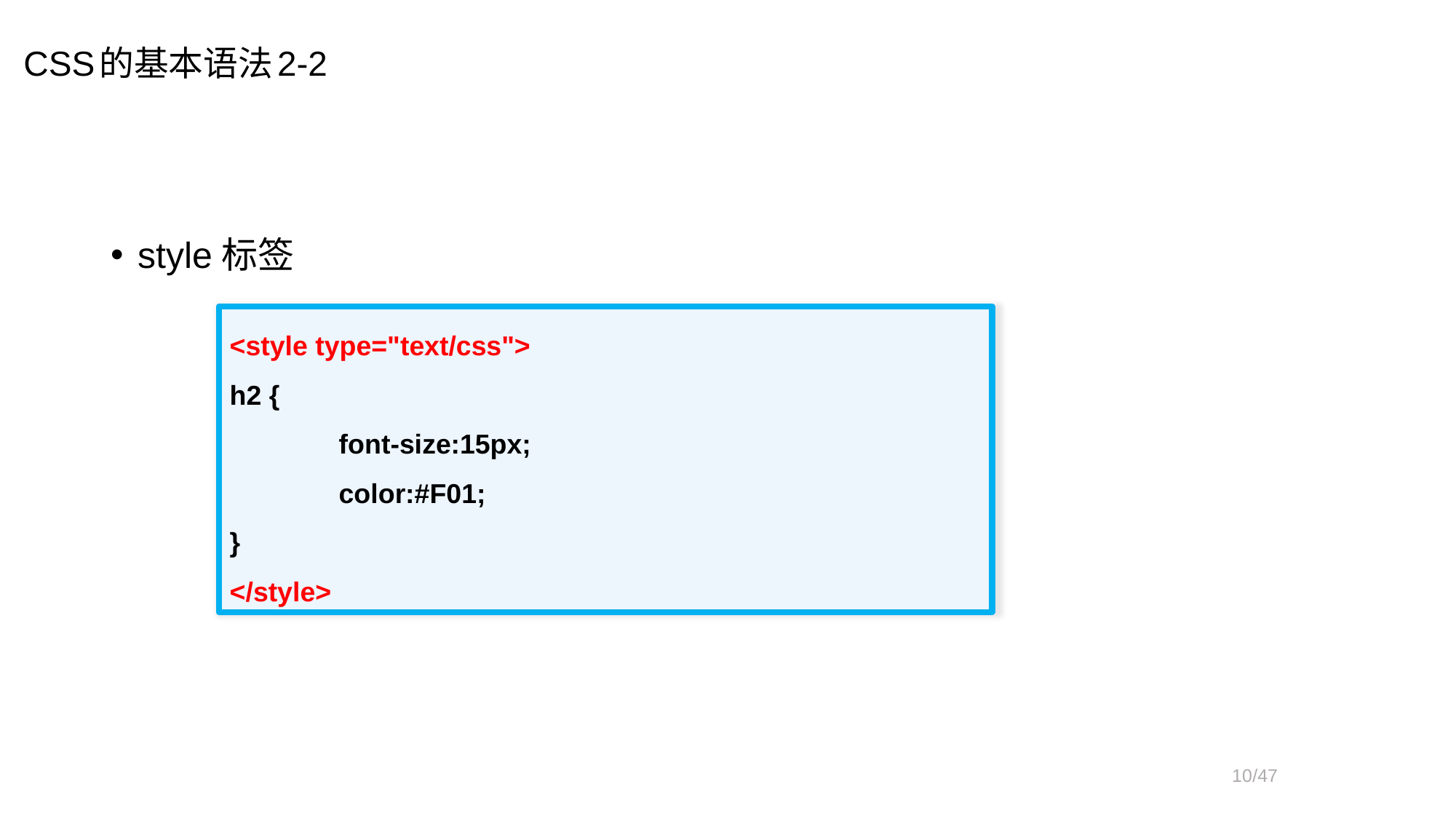

# CSS的基本语法2-2
style标签

<style type="text/css">
h2 {
	font-size:15px;
	color:#F01;
}
</style>
                                      10/47